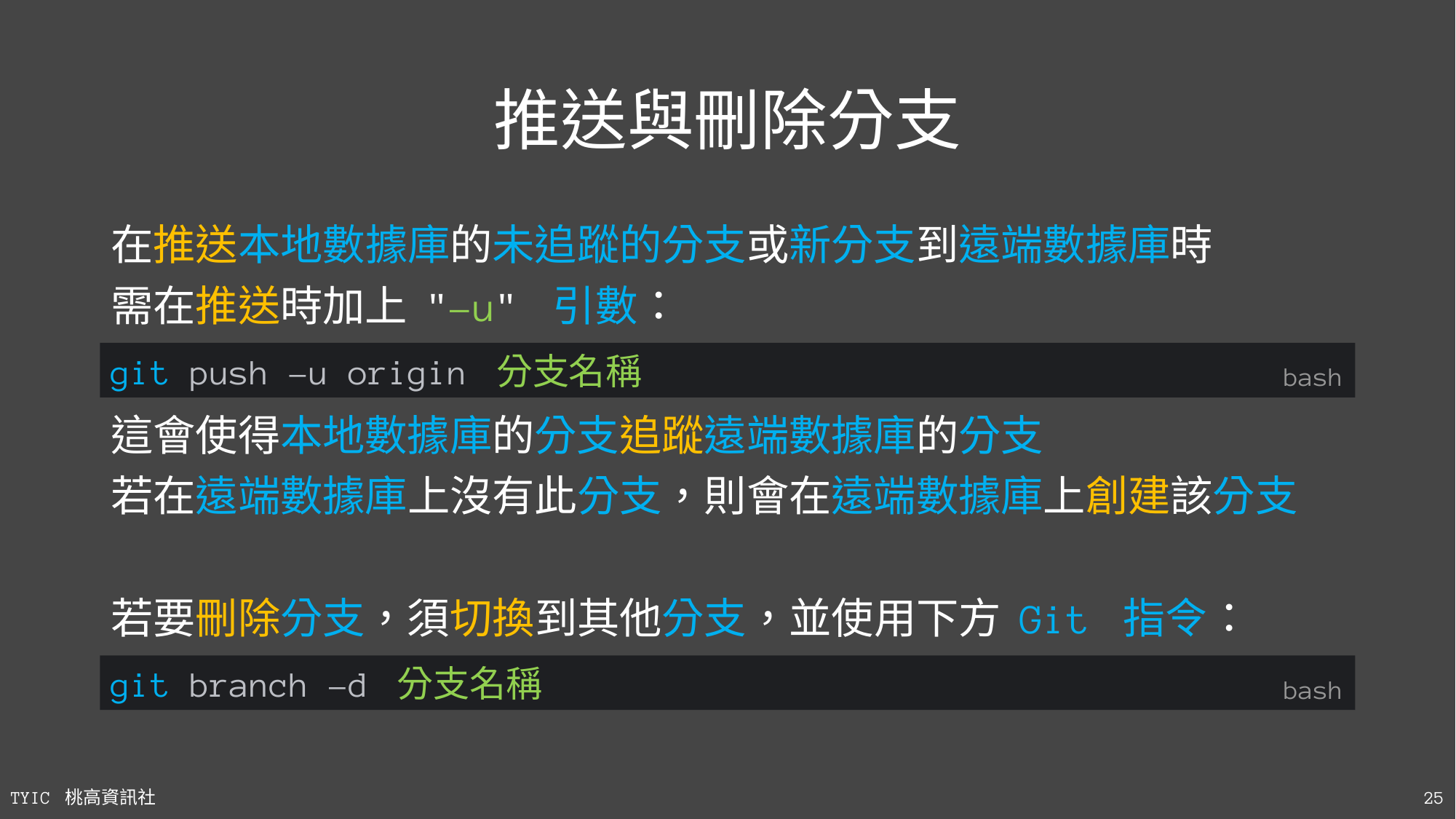

# 推送與刪除分支
在推送本地數據庫的未追蹤的分支或新分支到遠端數據庫時
需在推送時加上 "–u" 引數：
git push –u origin 分支名稱
bash
這會使得本地數據庫的分支追蹤遠端數據庫的分支
若在遠端數據庫上沒有此分支，則會在遠端數據庫上創建該分支

若要刪除分支，須切換到其他分支，並使用下方 Git 指令：
git branch –d 分支名稱
bash